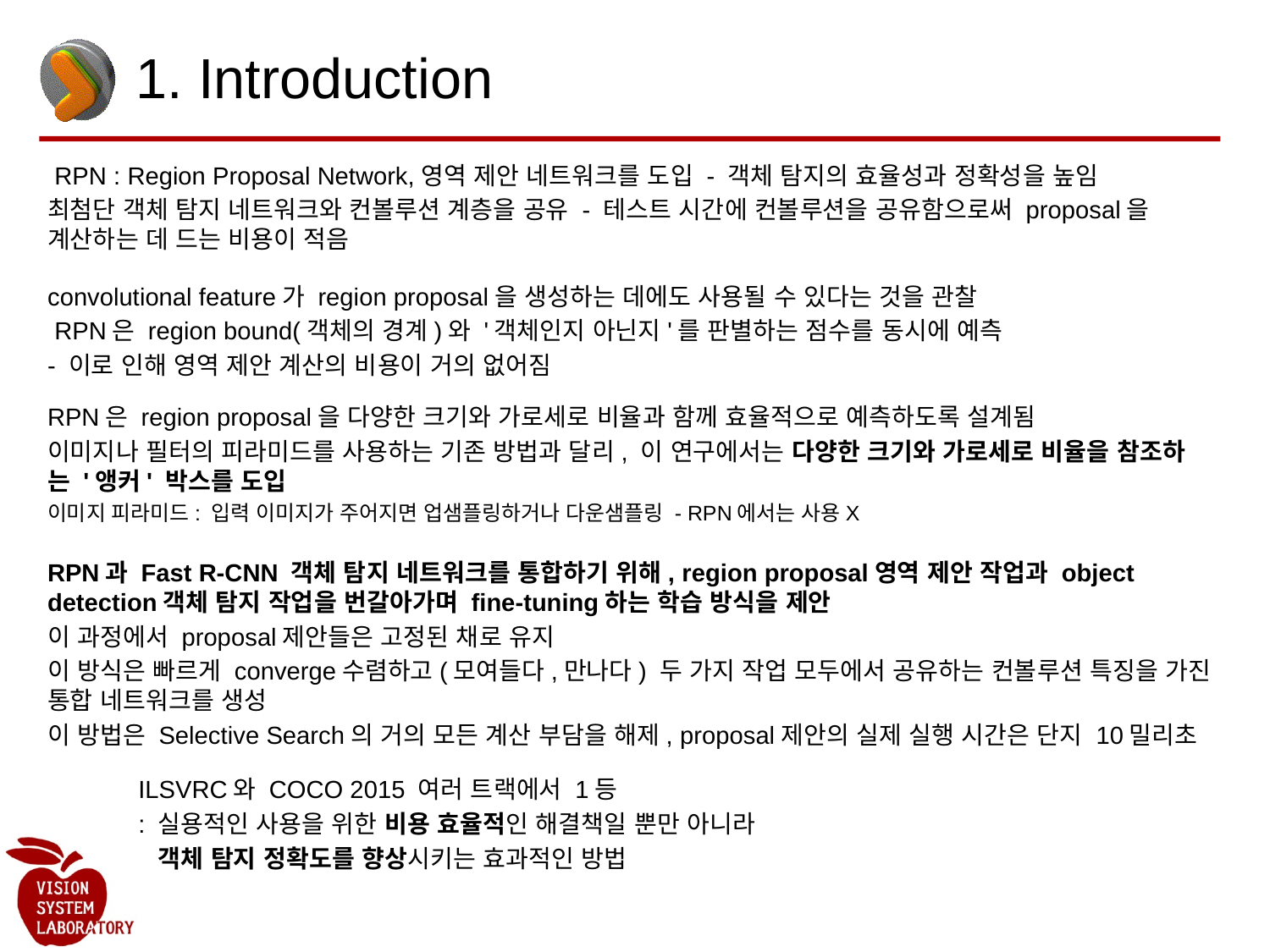

# 1. Introduction
 RPN : Region Proposal Network,영역 제안 네트워크를 도입 - 객체 탐지의 효율성과 정확성을 높임
최첨단 객체 탐지 네트워크와 컨볼루션 계층을 공유 - 테스트 시간에 컨볼루션을 공유함으로써 proposal을 계산하는 데 드는 비용이 적음

convolutional feature가 region proposal을 생성하는 데에도 사용될 수 있다는 것을 관찰
 RPN은 region bound(객체의 경계)와 '객체인지 아닌지'를 판별하는 점수를 동시에 예측
- 이로 인해 영역 제안 계산의 비용이 거의 없어짐

RPN은 region proposal을 다양한 크기와 가로세로 비율과 함께 효율적으로 예측하도록 설계됨
이미지나 필터의 피라미드를 사용하는 기존 방법과 달리, 이 연구에서는 다양한 크기와 가로세로 비율을 참조하는 '앵커' 박스를 도입
이미지 피라미드: 입력 이미지가 주어지면 업샘플링하거나 다운샘플링 - RPN에서는 사용X

RPN과 Fast R-CNN 객체 탐지 네트워크를 통합하기 위해, region proposal영역 제안 작업과 object detection객체 탐지 작업을 번갈아가며 fine-tuning하는 학습 방식을 제안
이 과정에서 proposal제안들은 고정된 채로 유지
이 방식은 빠르게 converge수렴하고(모여들다,만나다) 두 가지 작업 모두에서 공유하는 컨볼루션 특징을 가진 통합 네트워크를 생성
이 방법은 Selective Search의 거의 모든 계산 부담을 해제, proposal제안의 실제 실행 시간은 단지 10밀리초

             ILSVRC와 COCO 2015 여러 트랙에서 1등
             : 실용적인 사용을 위한 비용 효율적인 해결책일 뿐만 아니라
               객체 탐지 정확도를 향상시키는 효과적인 방법